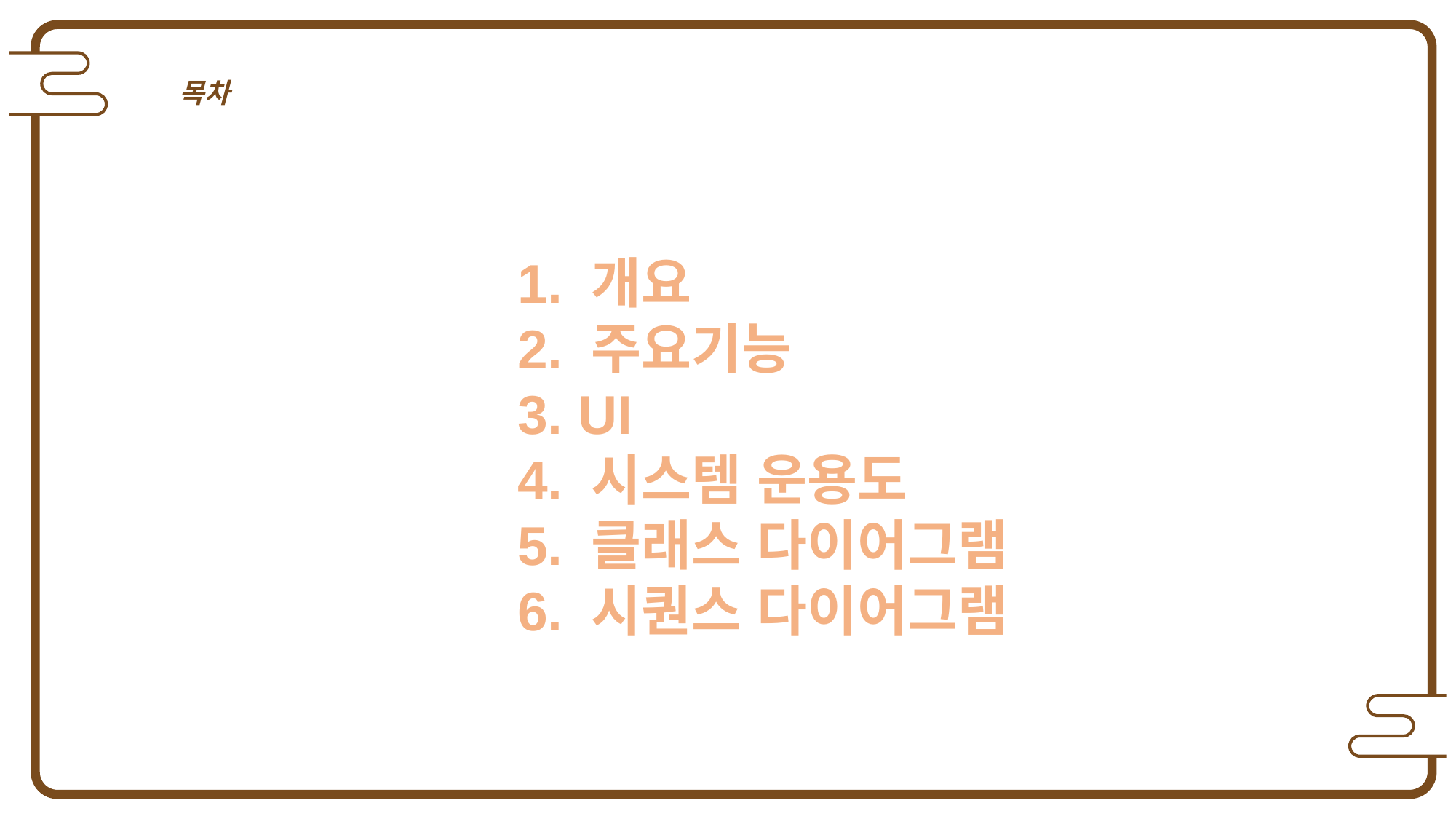

목차

1. 개요
2. 주요기능
3. UI
4. 시스템 운용도
5. 클래스 다이어그램
6. 시퀀스 다이어그램